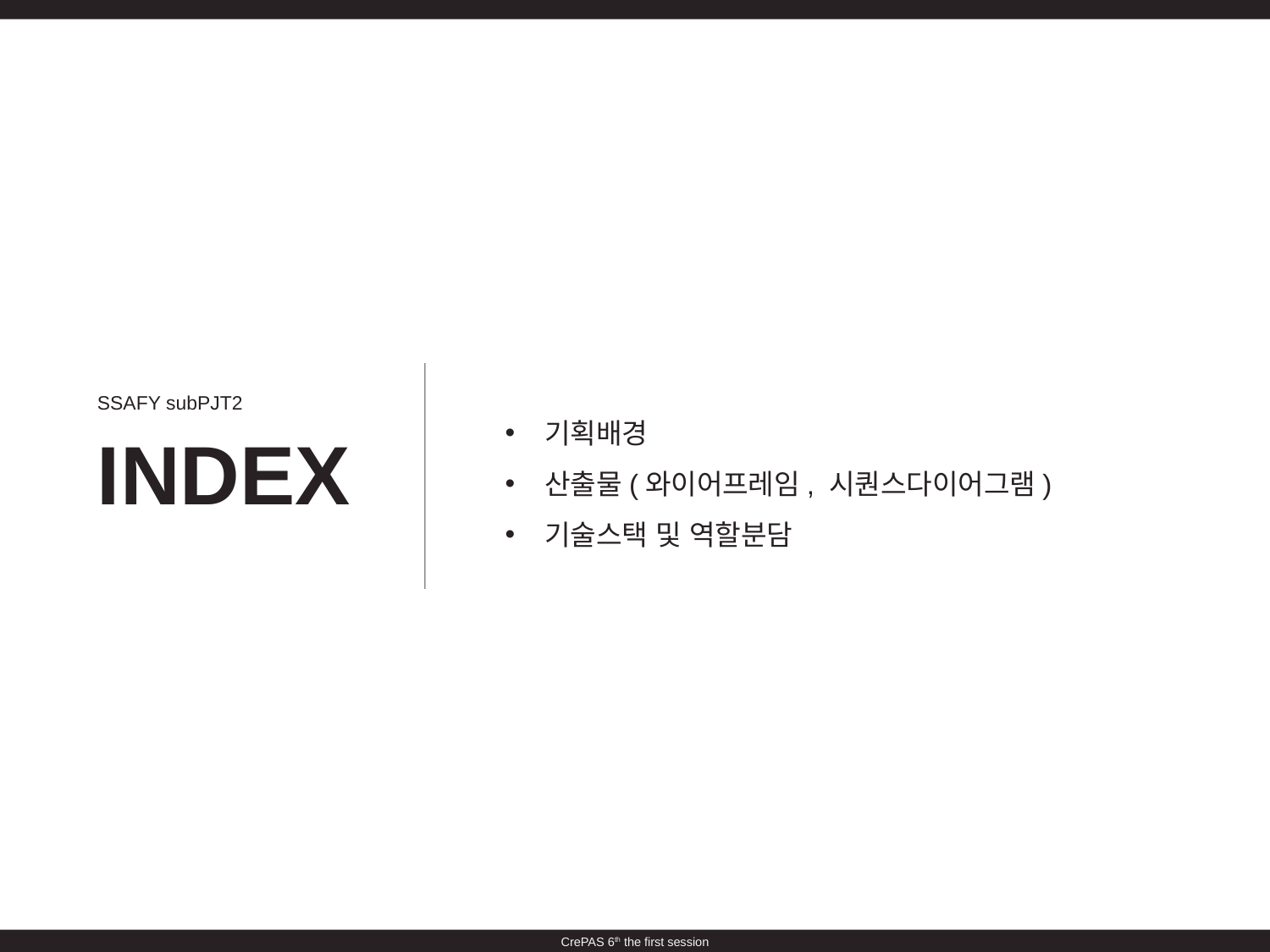

SSAFY subPJT2
기획배경
산출물(와이어프레임, 시퀀스다이어그램)
기술스택 및 역할분담
INDEX
CrePAS 6th the first session